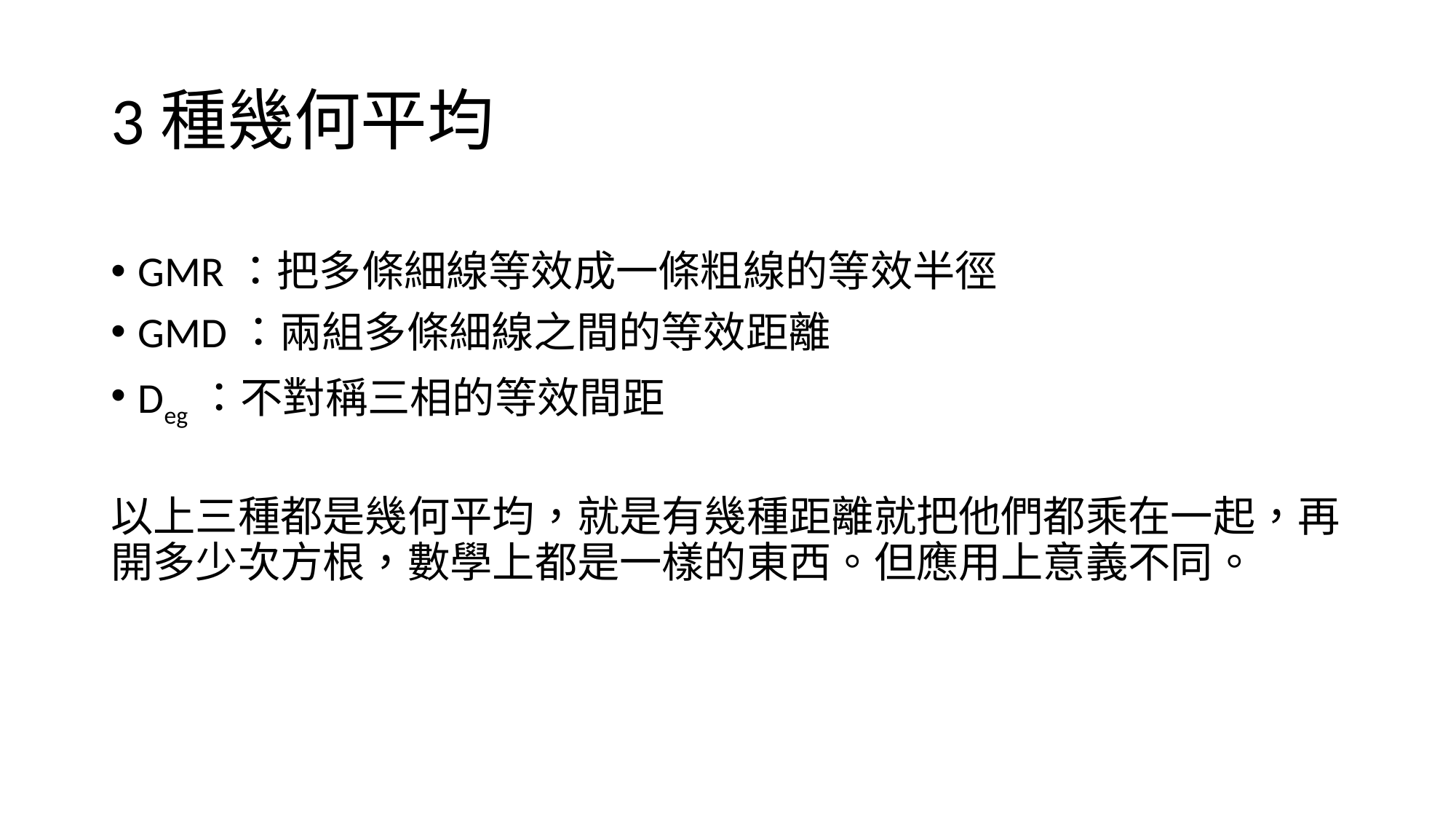

# 3種幾何平均
GMR：把多條細線等效成一條粗線的等效半徑
GMD：兩組多條細線之間的等效距離
Deg：不對稱三相的等效間距
以上三種都是幾何平均，就是有幾種距離就把他們都乘在一起，再開多少次方根，數學上都是一樣的東西。但應用上意義不同。